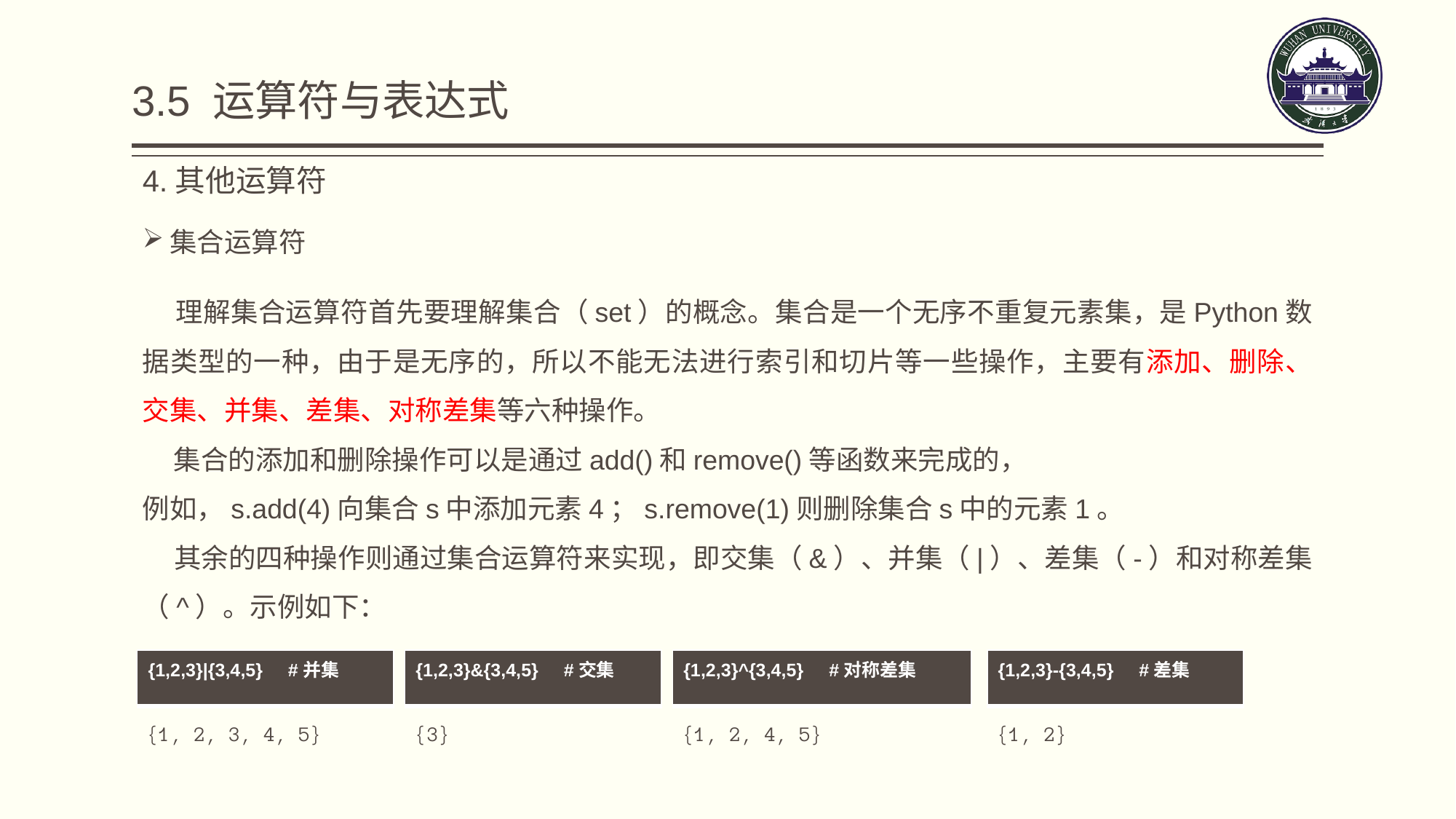

3.5 运算符与表达式
4.其他运算符
集合运算符
    理解集合运算符首先要理解集合（set）的概念。集合是一个无序不重复元素集，是Python数据类型的一种，由于是无序的，所以不能无法进行索引和切片等一些操作，主要有添加、删除、交集、并集、差集、对称差集等六种操作。
    集合的添加和删除操作可以是通过add()和remove()等函数来完成的，
例如，s.add(4)向集合s中添加元素4；s.remove(1)则删除集合s中的元素1。
    其余的四种操作则通过集合运算符来实现，即交集（&）、并集（|）、差集（-）和对称差集（^）。示例如下：

| {1,2,3}^{3,4,5} #对称差集 |
| --- |
| {1,2,3}-{3,4,5} #差集 |
| --- |
| {1,2,3}|{3,4,5} #并集 |
| --- |
| {1,2,3}&{3,4,5} #交集 |
| --- |
{1, 2, 4, 5}
{1, 2}
{1, 2, 3, 4, 5}
{3}